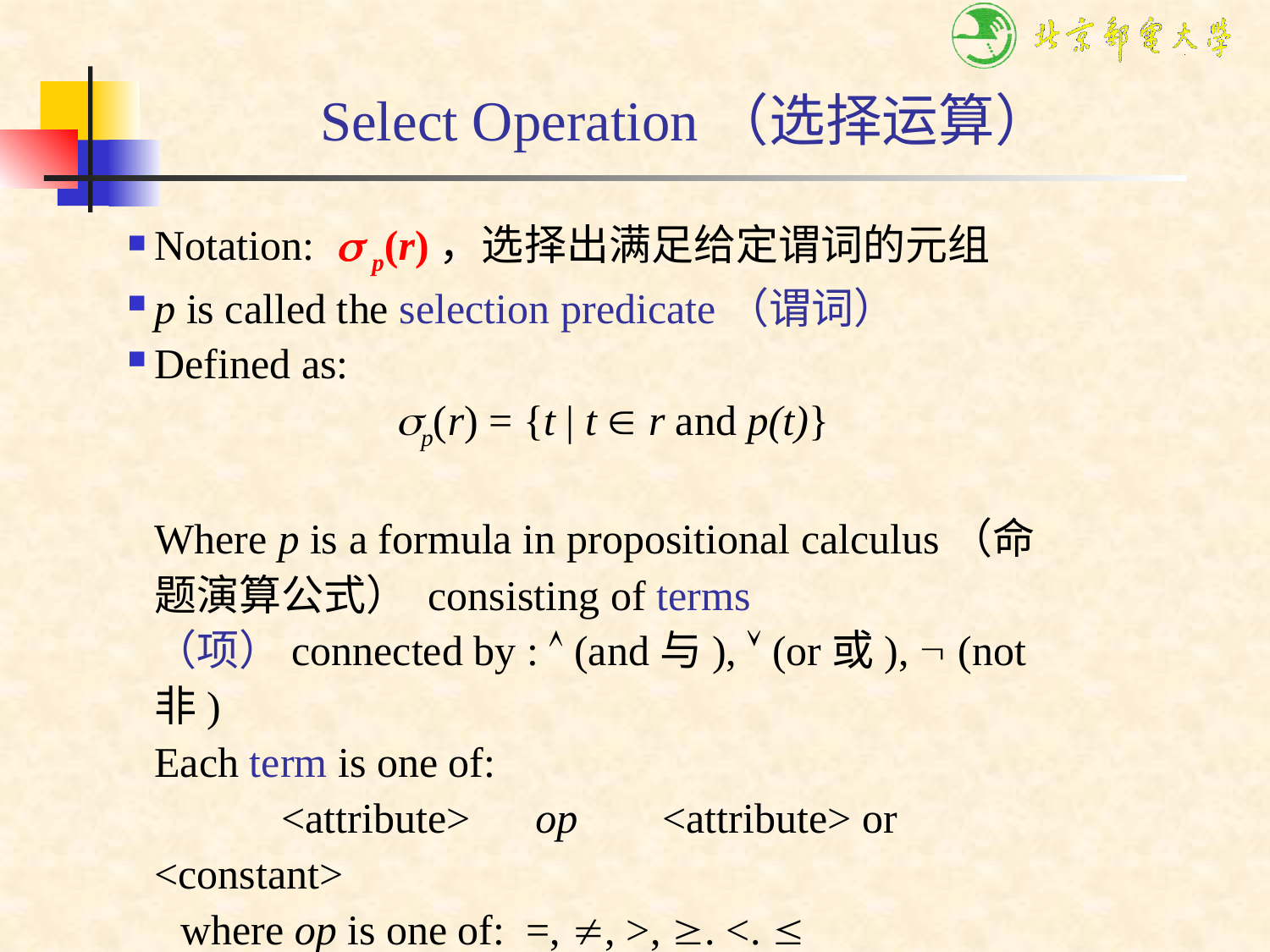

# Select Operation（选择运算）
Notation:  σ p(r)，选择出满足给定谓词的元组
p is called the selection predicate（谓词）
Defined as:
	 σp(r) = {t | t ∈ r and p(t)}
	Where p is a formula in propositional calculus（命题演算公式） consisting of terms （项）connected by : ∧ (and与), ∨ (or或), ¬ (not非)
Each term is one of:
		<attribute>	op 	<attribute> or <constant>
     where op is one of:  =, ≠, >, ≥. <. ≤
Example of selection:
  	σ dept_name=“Physics”(instructor)
30